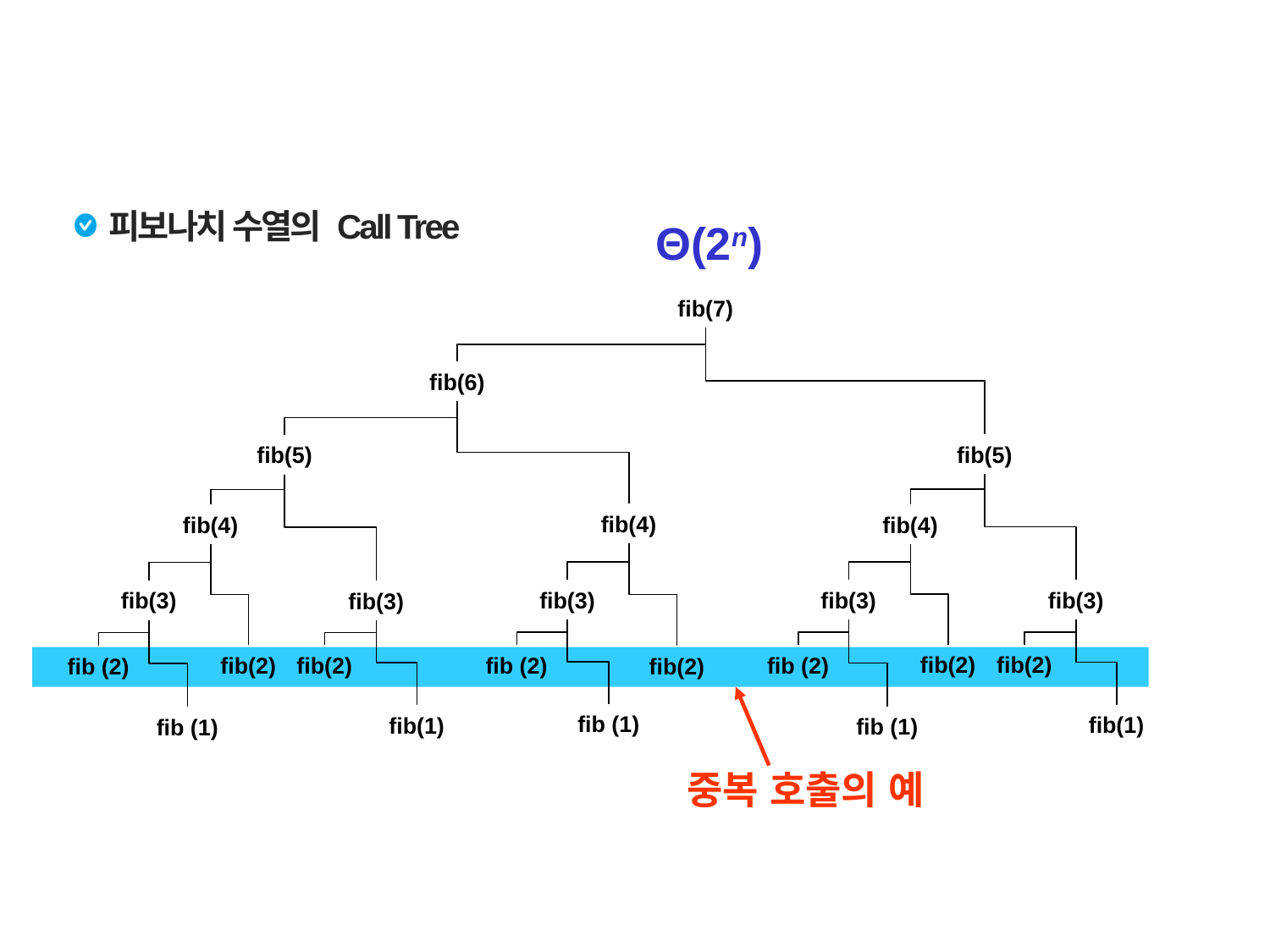

Memoization
피보나치 수열의 Call Tree

Θ(2n)
fib(7)
fib(6)
fib(5)
fib(5)
fib(4)
fib(4)
fib(4)
fib(3)
fib(3)
fib(3)
fib(3)
fib(3)
fib(2)
fib(2)
fib(2)
fib(2)
fib (2)
fib (2)
fib (2)
fib(2)

fib (1)
fib(1)
fib(1)
fib (1)
fib (1)
중복 호출의 예